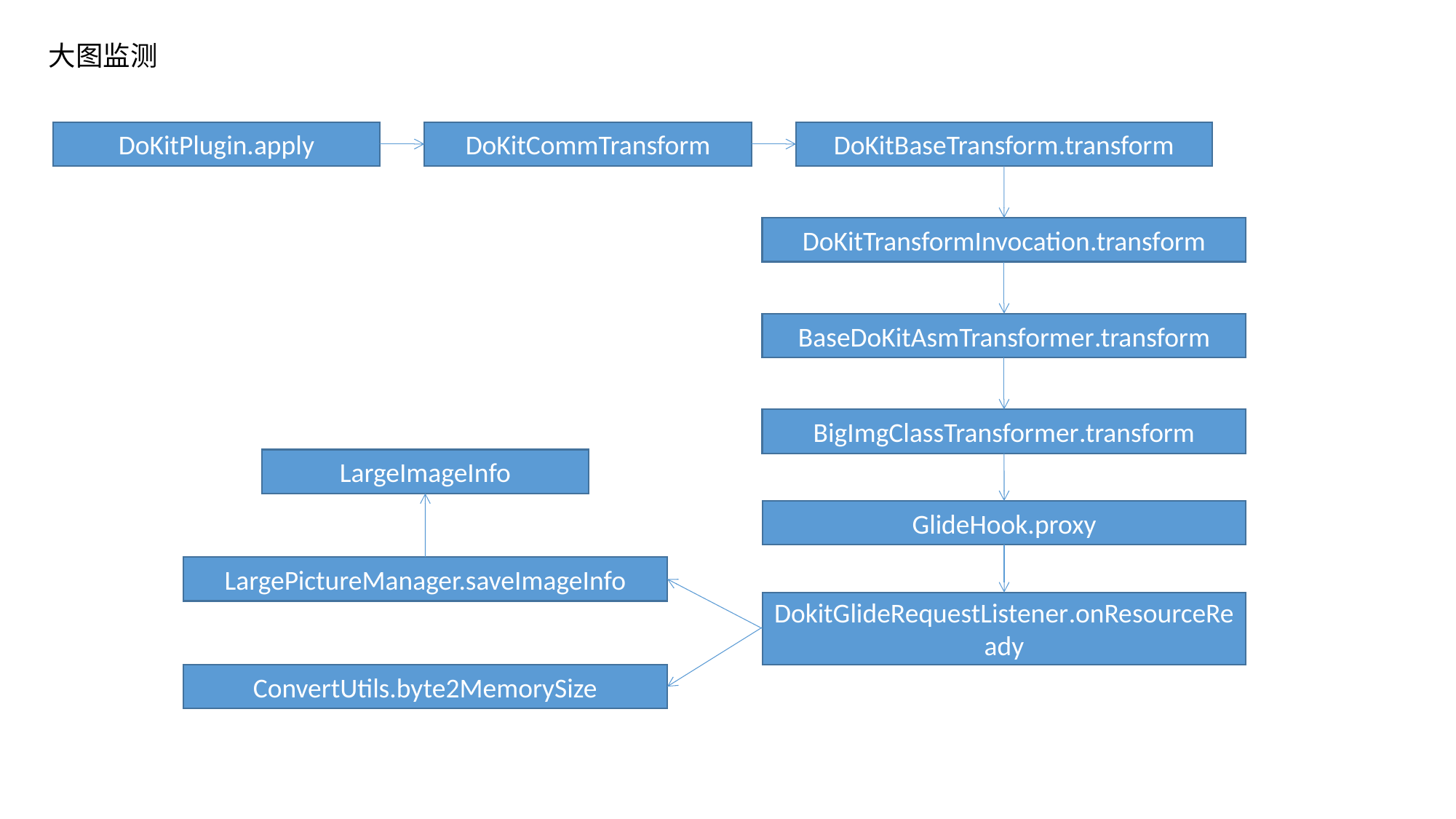

大图监测
DoKitPlugin.apply
DoKitCommTransform
DoKitBaseTransform.transform
DoKitTransformInvocation.transform
BaseDoKitAsmTransformer.transform
BigImgClassTransformer.transform
LargeImageInfo
GlideHook.proxy
LargePictureManager.saveImageInfo
DokitGlideRequestListener.onResourceReady
ConvertUtils.byte2MemorySize